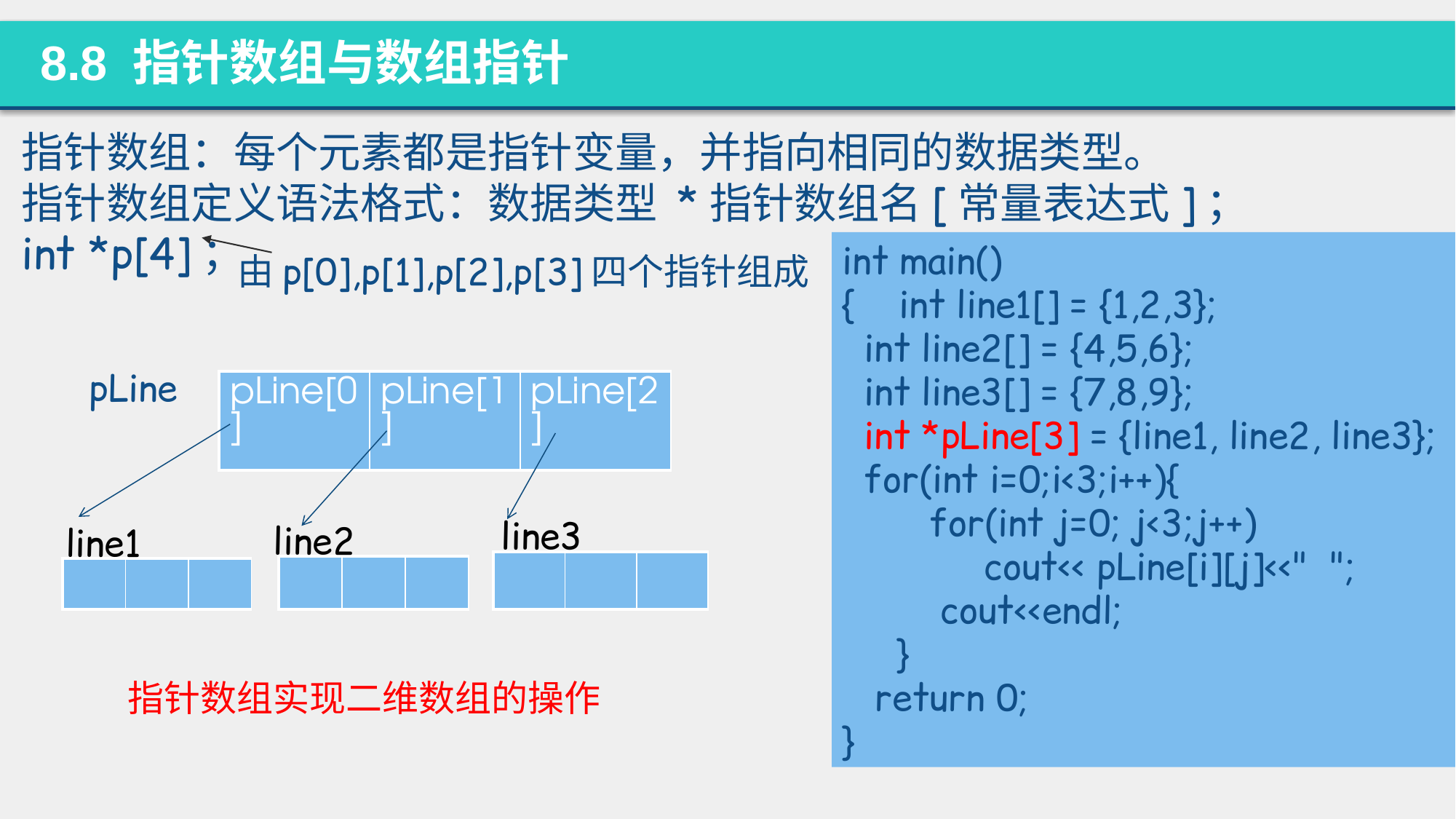

8.8 指针数组与数组指针
指针数组：每个元素都是指针变量，并指向相同的数据类型。
指针数组定义语法格式：数据类型 *指针数组名[常量表达式]；
int *p[4]；
int main()
{    int line1[] = {1,2,3};
  int line2[] = {4,5,6};
  int line3[] = {7,8,9};
  int *pLine[3] = {line1, line2, line3};
  for(int i=0;i<3;i++){
        for(int j=0; j<3;j++)
             cout<< pLine[i][j]<<"  ";
         cout<<endl;
     }
   return 0;
}
由p[0],p[1],p[2],p[3]四个指针组成

pLine
| pLine[0] | pLine[1] | pLine[2] |
| --- | --- | --- |
line3
line2
line1
|  |  |  |
| --- | --- | --- |
|  |  |  |
| --- | --- | --- |
|  |  |  |
| --- | --- | --- |
指针数组实现二维数组的操作